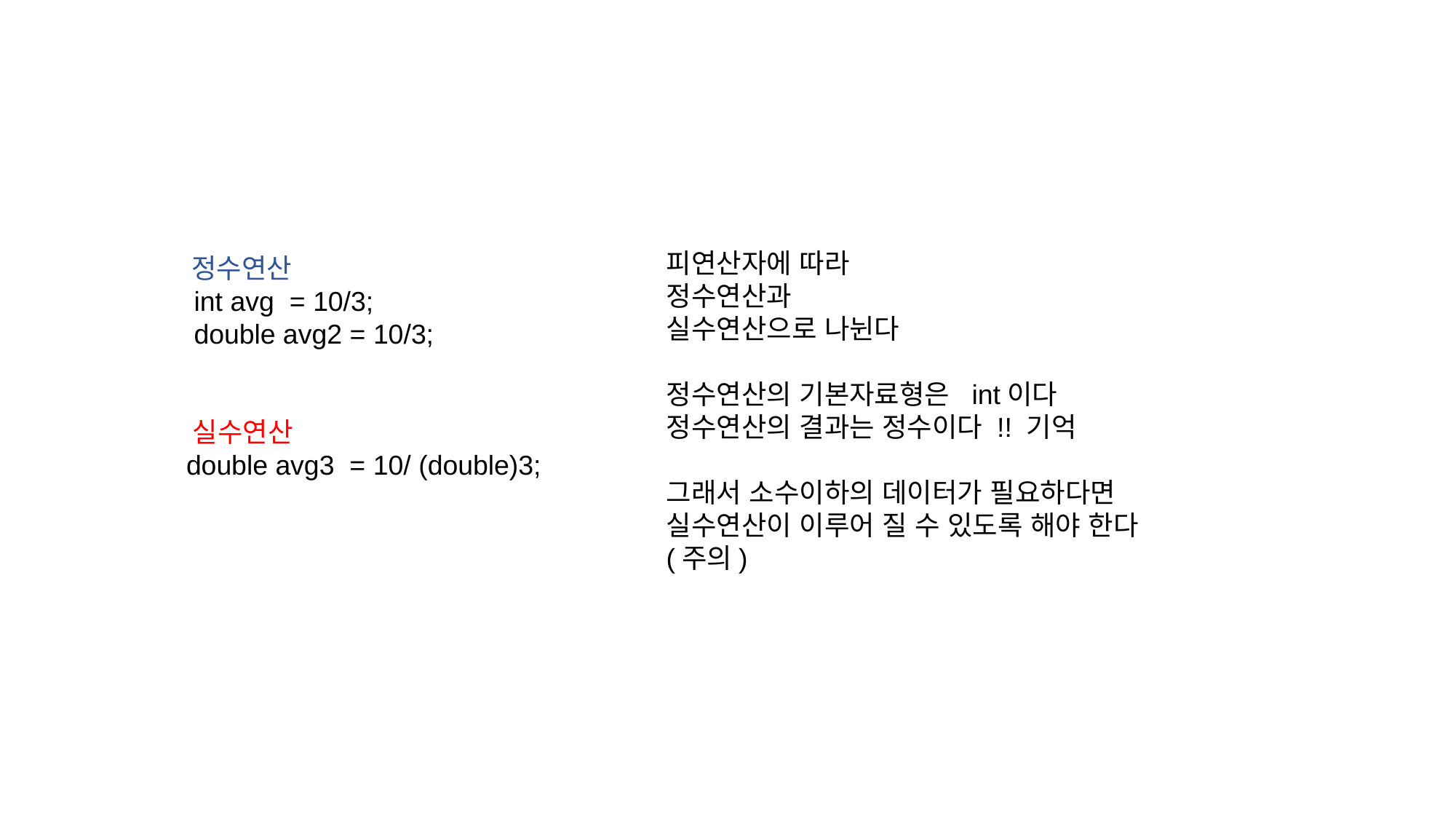

피연산자에 따라
정수연산과
실수연산으로 나뉜다

정수연산의 기본자료형은  int이다
정수연산의 결과는 정수이다 !! 기억

그래서 소수이하의 데이터가 필요하다면
실수연산이 이루어 질 수 있도록 해야 한다
(주의)

 정수연산
  int avg  = 10/3;
  double avg2 = 10/3;

 실수연산
 double avg3  = 10/ (double)3;